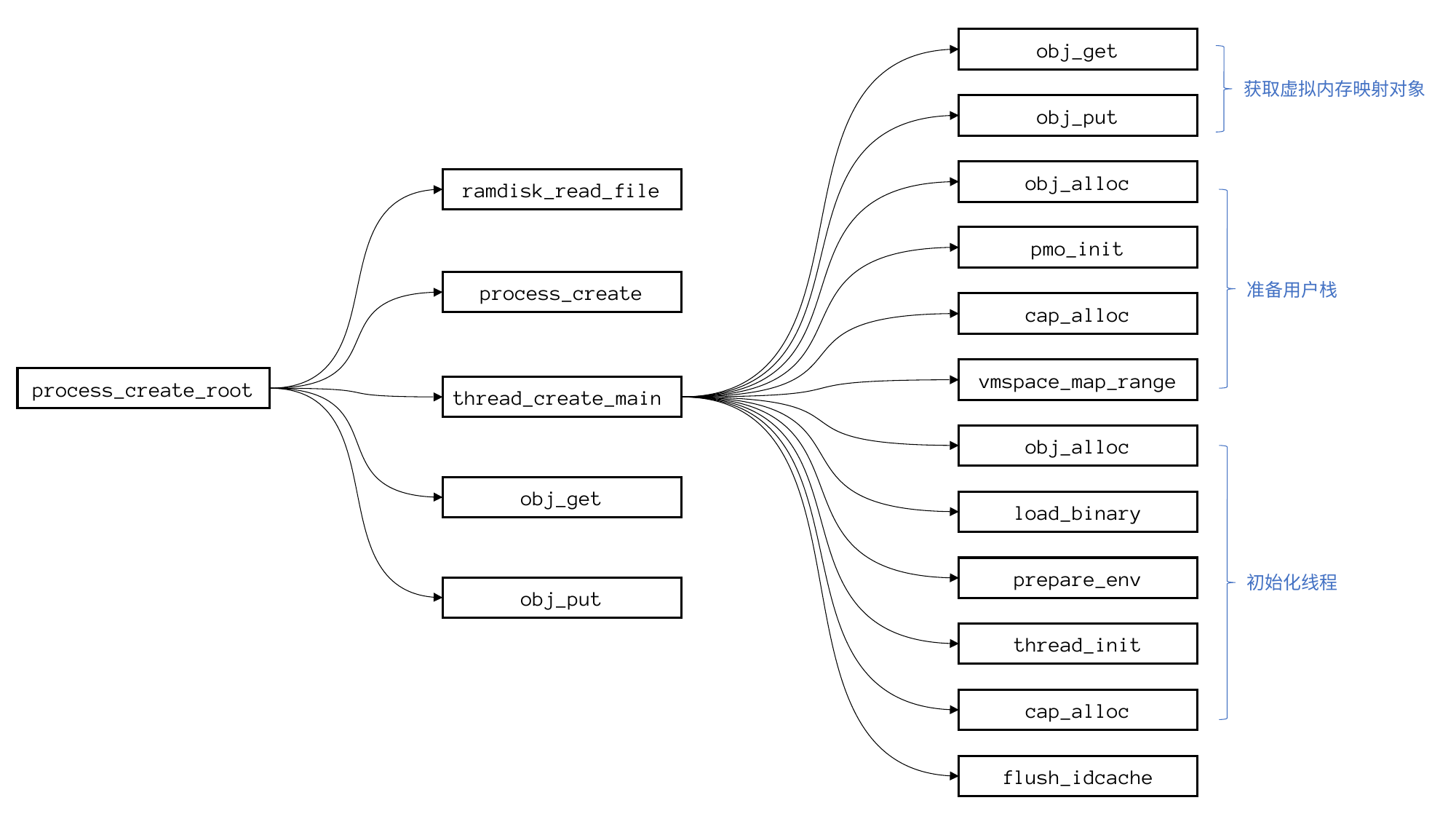

obj_get

获取虚拟内存映射对象
obj_put
obj_alloc
ramdisk_read_file

pmo_init
process_create
准备用户栈
cap_alloc
vmspace_map_range
process_create_root
thread_create_main
obj_alloc

obj_get
load_binary
prepare_env
初始化线程
obj_put
thread_init
cap_alloc
flush_idcache